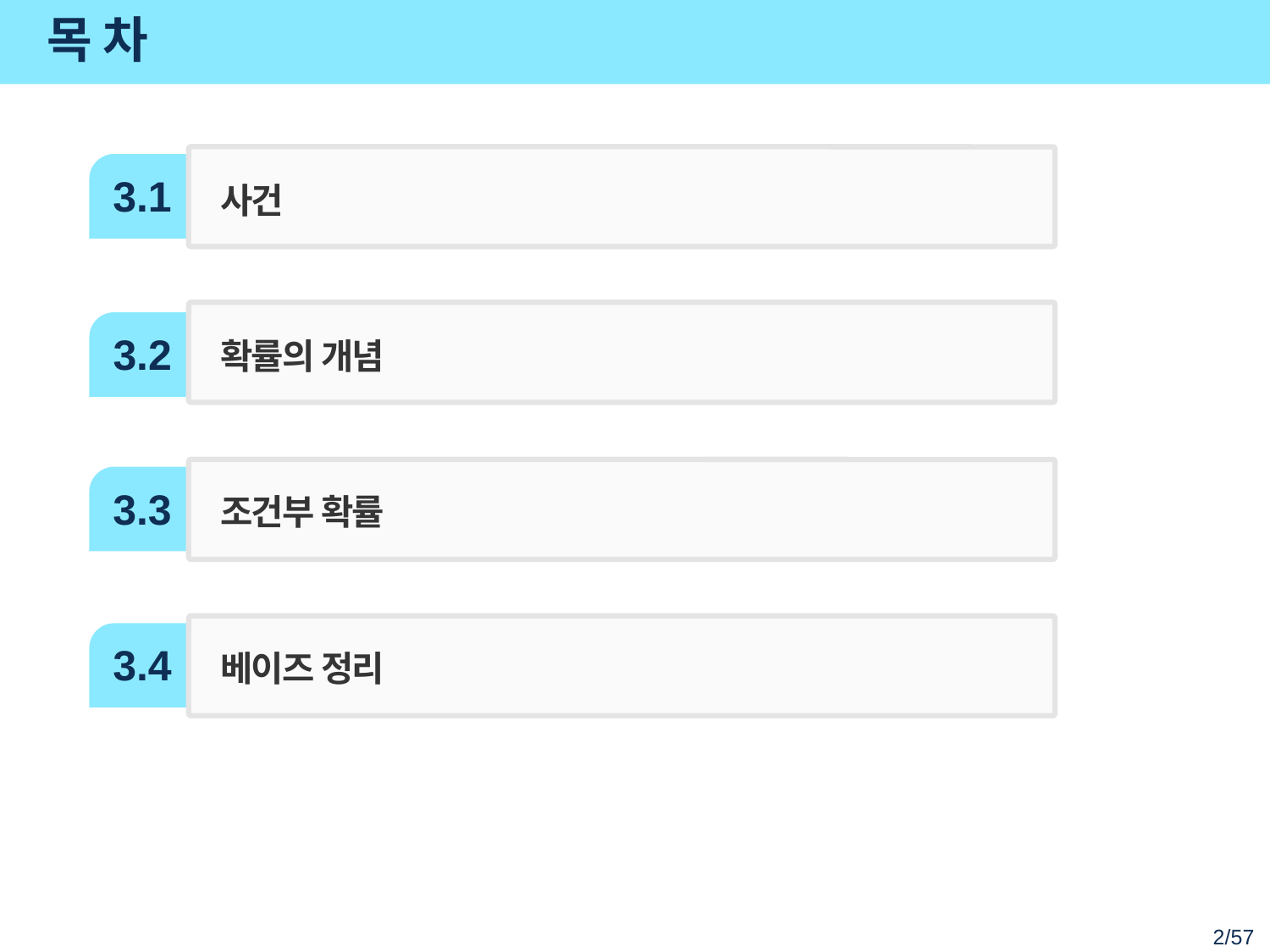

# 목 차

3.1
사건

확률의 개념
3.2

3.3
조건부 확률

3.4
베이즈 정리